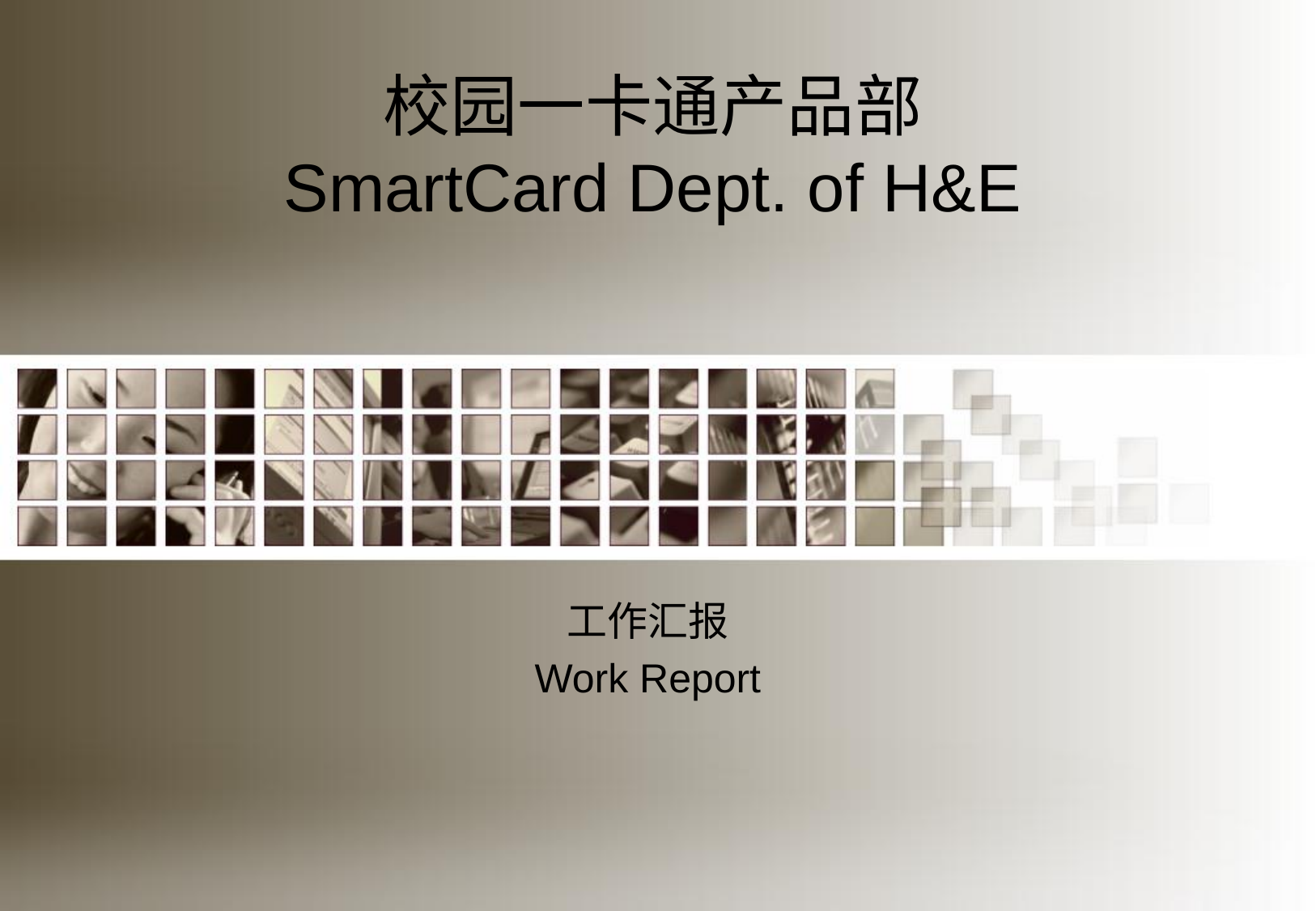

# 校园一卡通产品部 SmartCard Dept. of H&E
工作汇报
Work Report